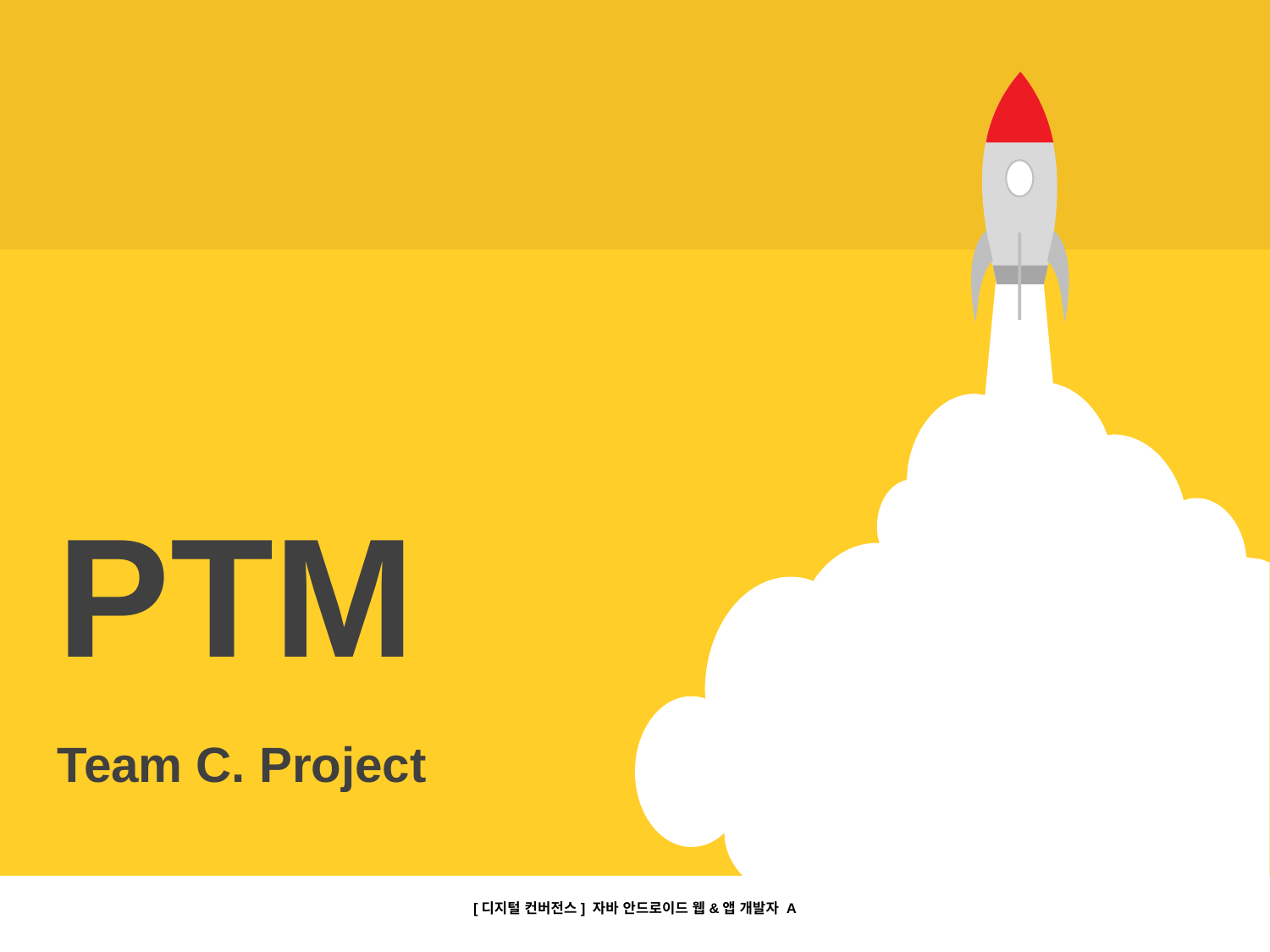

PTM
Team C. Project
[디지털 컨버전스] 자바 안드로이드 웹&앱 개발자 A